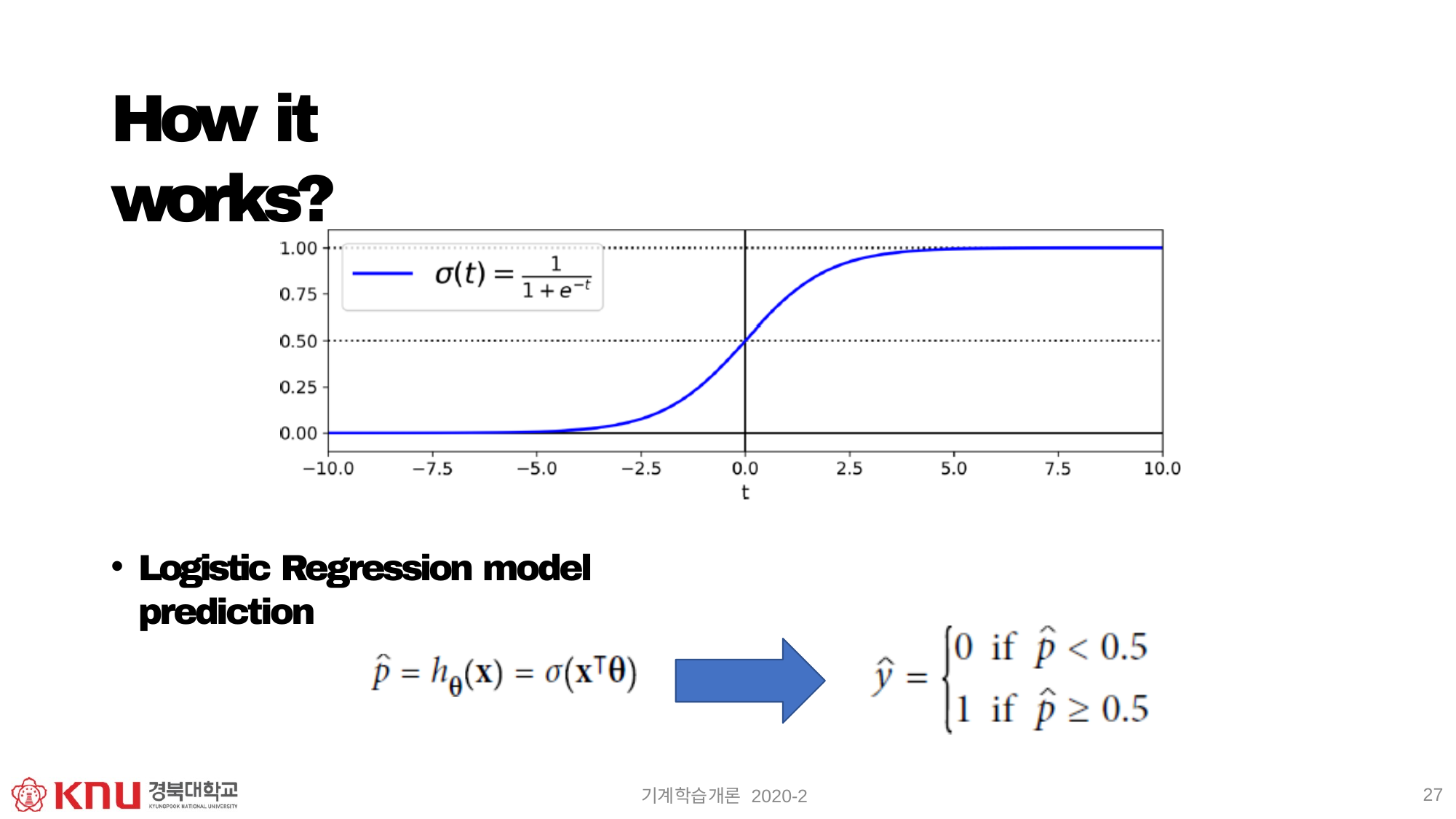

# How it works?

Logistic Regression model prediction

27
기계학습개론 2020-2